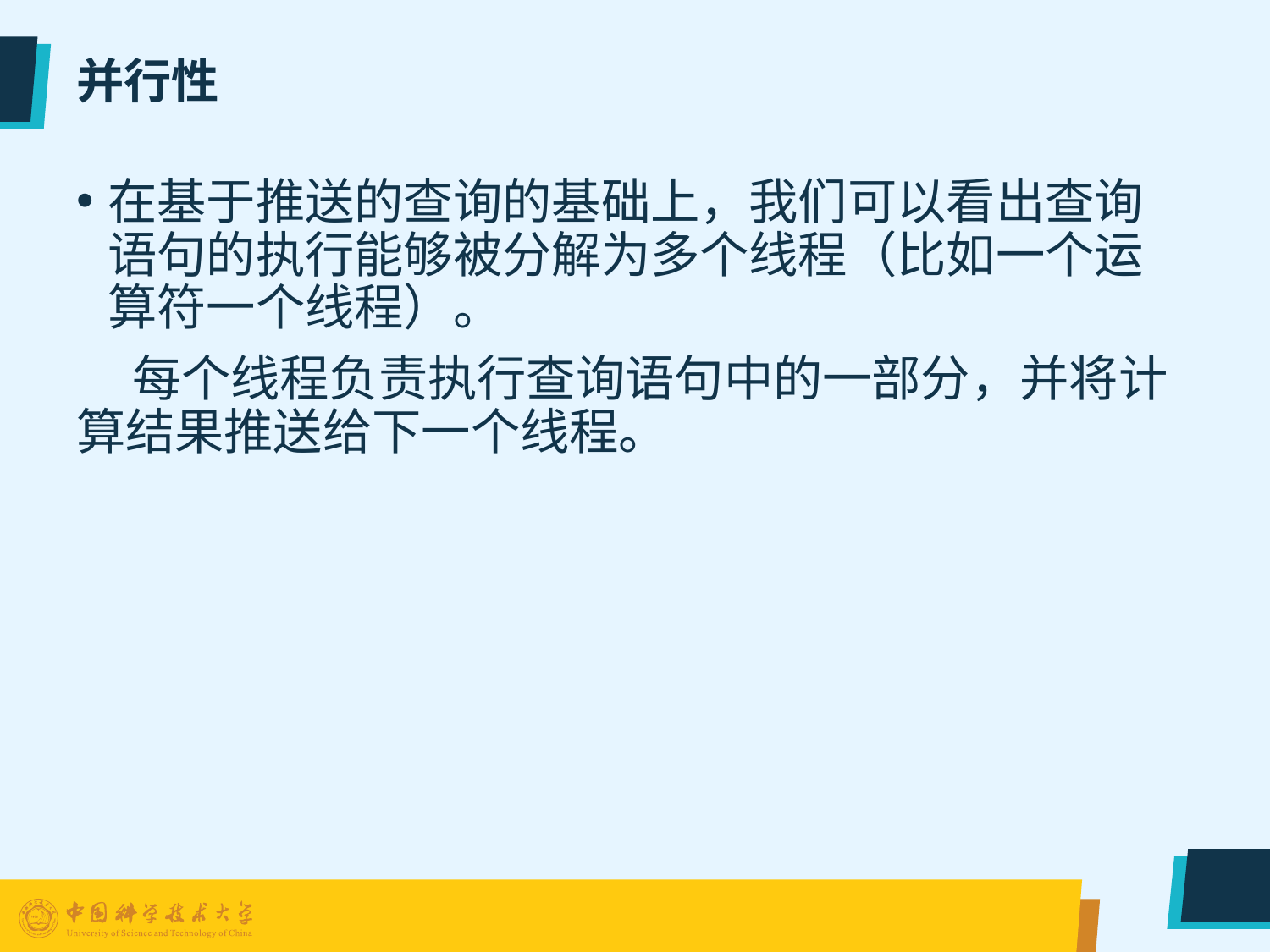

# 并行性
在基于推送的查询的基础上，我们可以看出查询语句的执行能够被分解为多个线程（比如一个运算符一个线程）。
    每个线程负责执行查询语句中的一部分，并将计算结果推送给下一个线程。